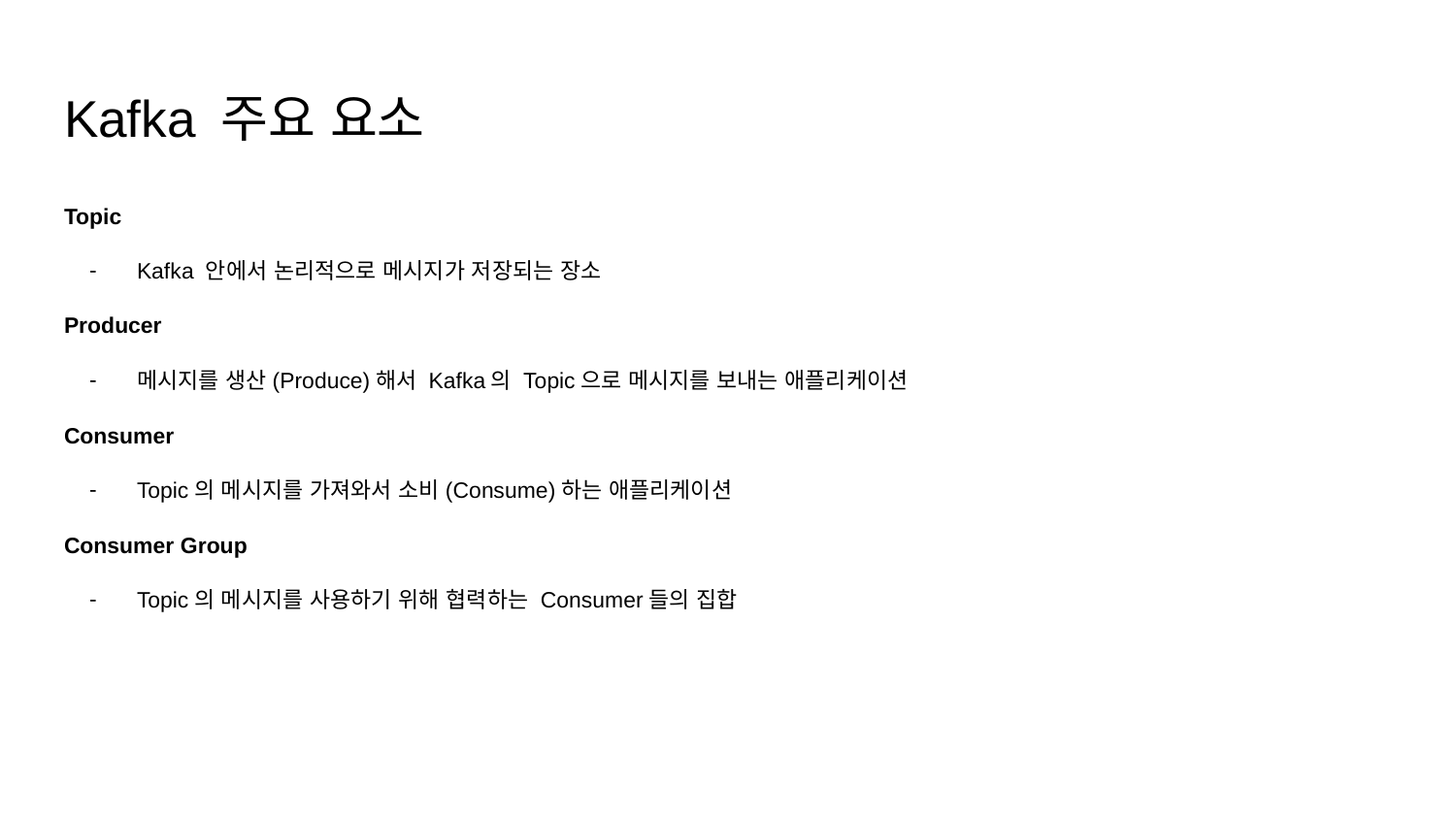

# Kafka 주요 요소
Topic
Kafka 안에서 논리적으로 메시지가 저장되는 장소
Producer
메시지를 생산(Produce)해서 Kafka의 Topic으로 메시지를 보내는 애플리케이션
Consumer
Topic의 메시지를 가져와서 소비(Consume)하는 애플리케이션
Consumer Group
Topic의 메시지를 사용하기 위해 협력하는 Consumer들의 집합